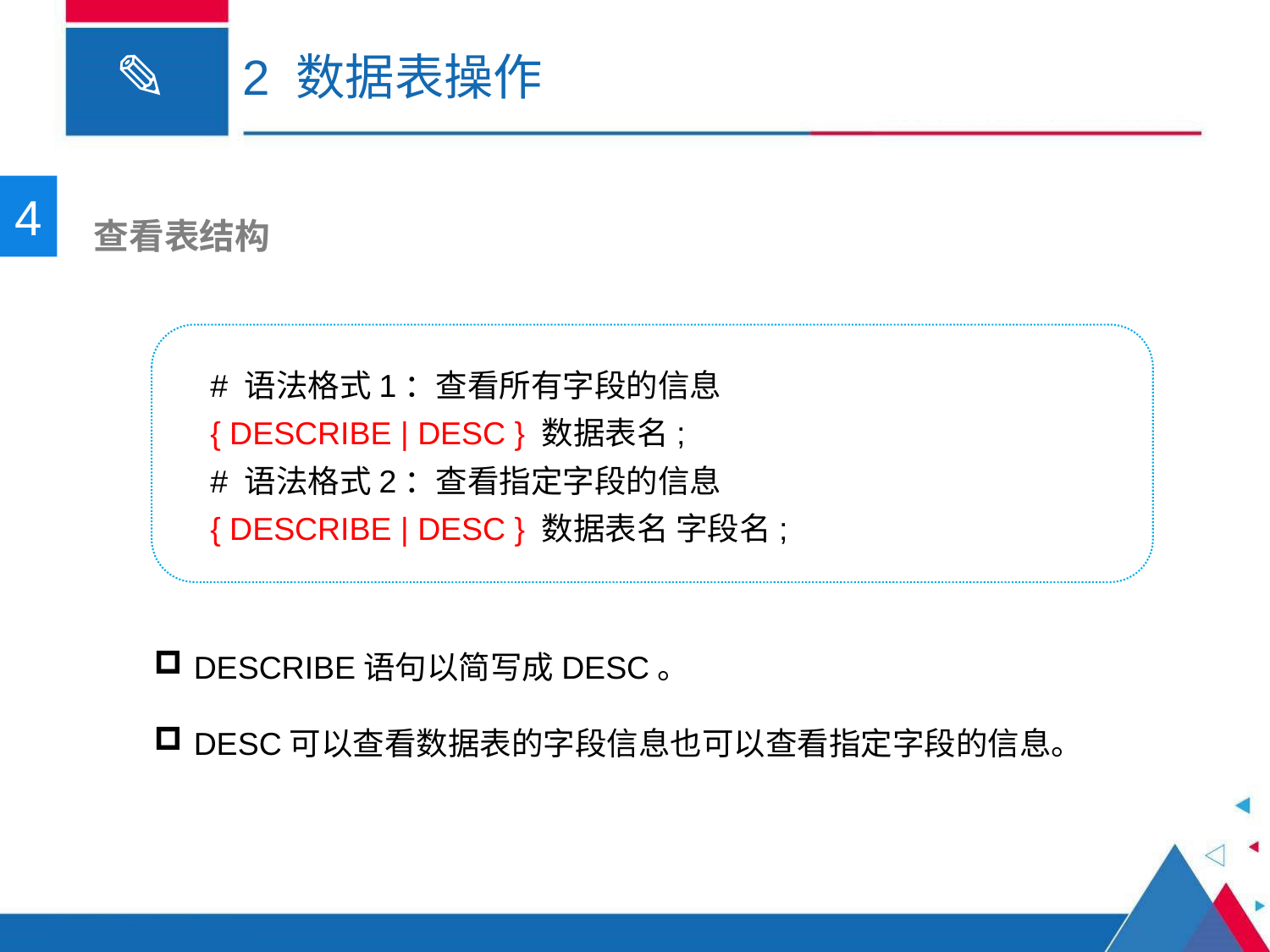

# 2 数据表操作

4
  查看表结构

# 语法格式1：查看所有字段的信息
{ DESCRIBE | DESC } 数据表名;
# 语法格式2：查看指定字段的信息
{ DESCRIBE | DESC } 数据表名 字段名;
DESCRIBE语句以简写成DESC。
DESC可以查看数据表的字段信息也可以查看指定字段的信息。